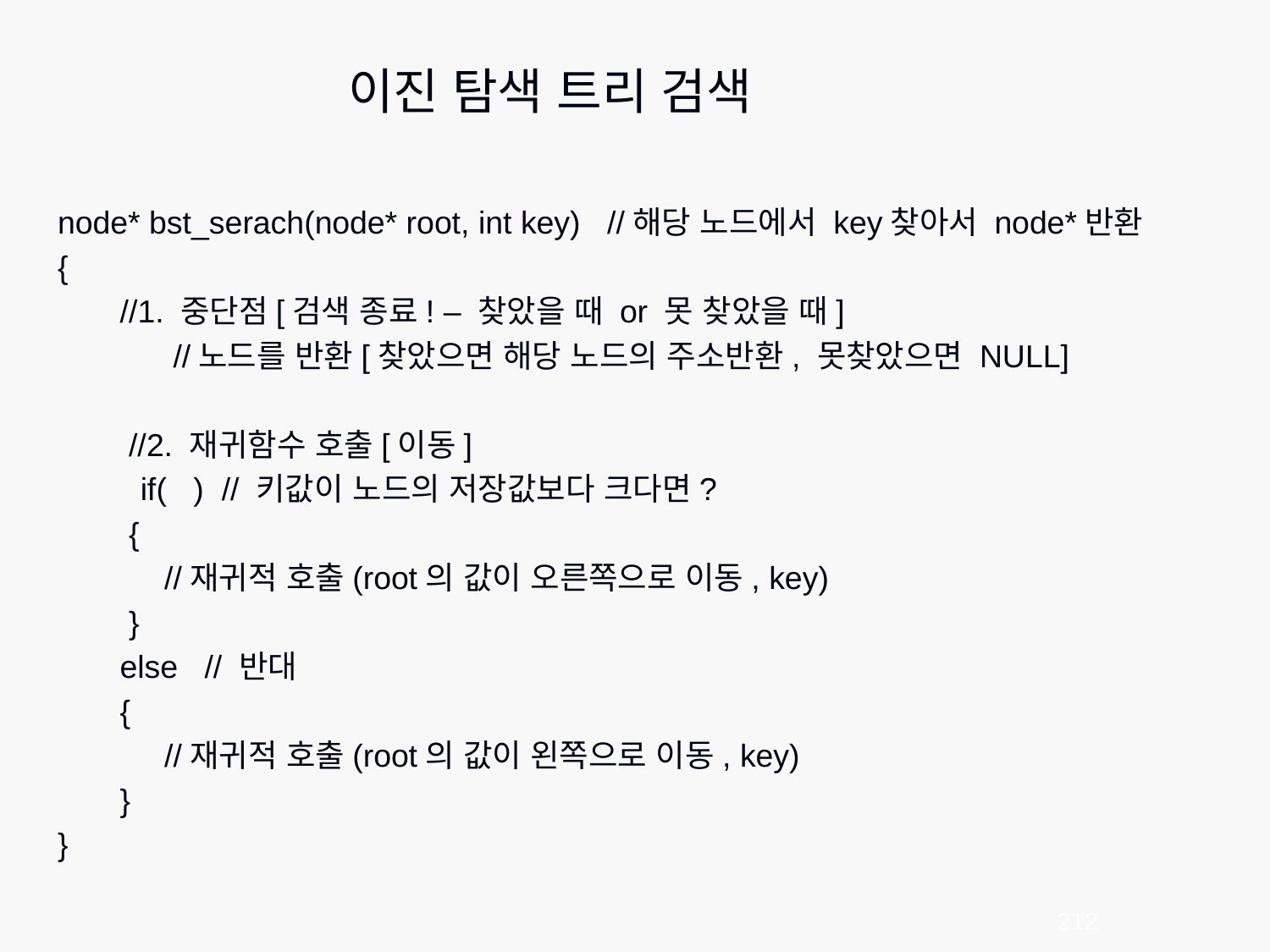

이진 탐색 트리 검색
node* bst_serach(node* root, int key)   //해당 노드에서 key찾아서 node*반환
{
       //1. 중단점[검색 종료! – 찾았을 때 or 못 찾았을 때]
             //노드를 반환[찾았으면 해당 노드의 주소반환, 못찾았으면 NULL]

        //2. 재귀함수 호출[이동]
	 if(   )  // 키값이 노드의 저장값보다 크다면?
        {
            //재귀적 호출(root의 값이 오른쪽으로 이동, key)
        }
       else   // 반대
       {
            //재귀적 호출(root의 값이 왼쪽으로 이동, key)
       }
}
212